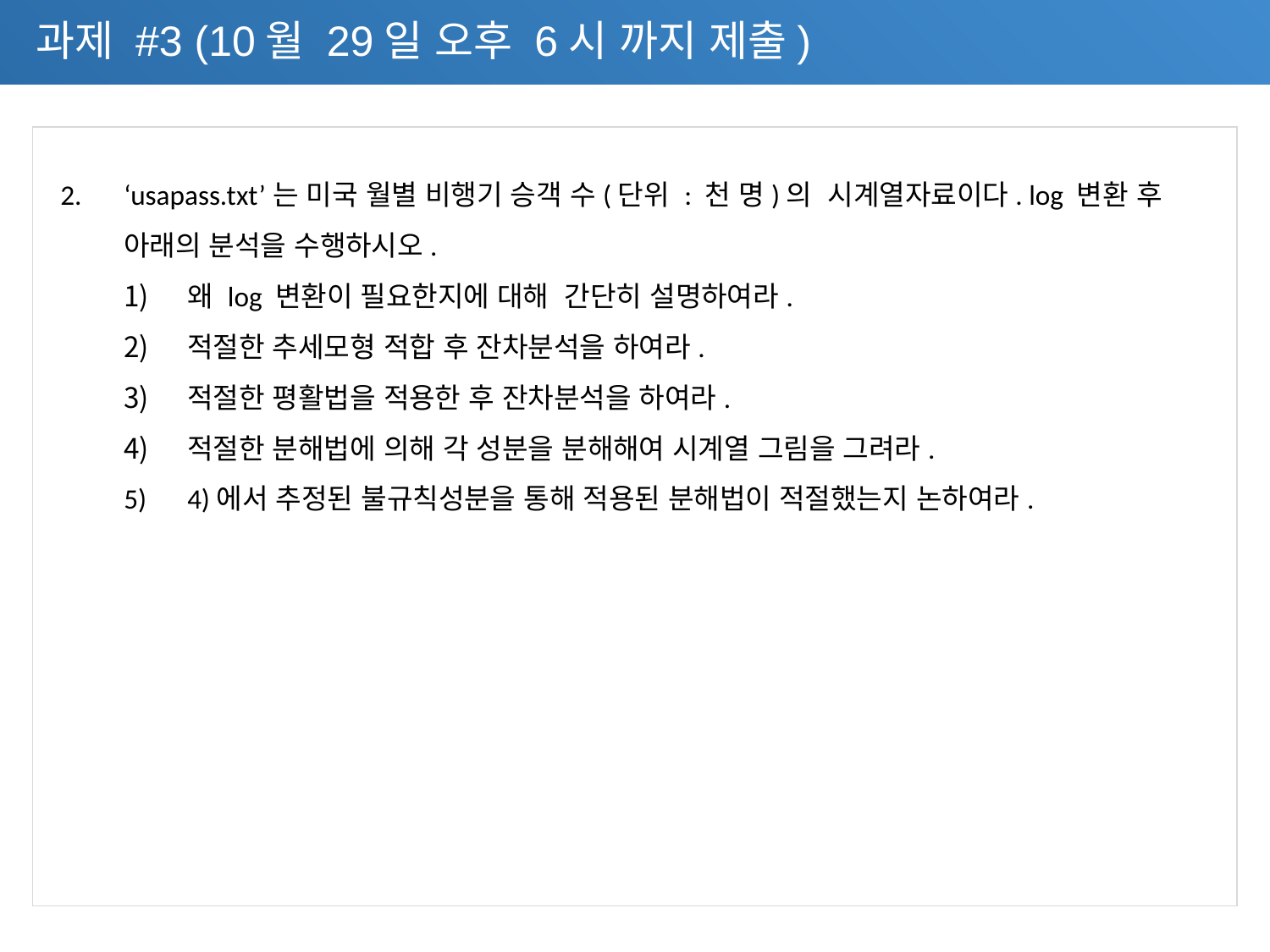

과제 #3 (10월 29일 오후 6시 까지 제출)
‘usapass.txt’는 미국 월별 비행기 승객 수(단위 : 천 명)의  시계열자료이다. log 변환 후 아래의 분석을 수행하시오.
왜 log 변환이 필요한지에 대해  간단히 설명하여라.
적절한 추세모형 적합 후 잔차분석을 하여라.
적절한 평활법을 적용한 후 잔차분석을 하여라.
적절한 분해법에 의해 각 성분을 분해해여 시계열 그림을 그려라.
4)에서 추정된 불규칙성분을 통해 적용된 분해법이 적절했는지 논하여라.